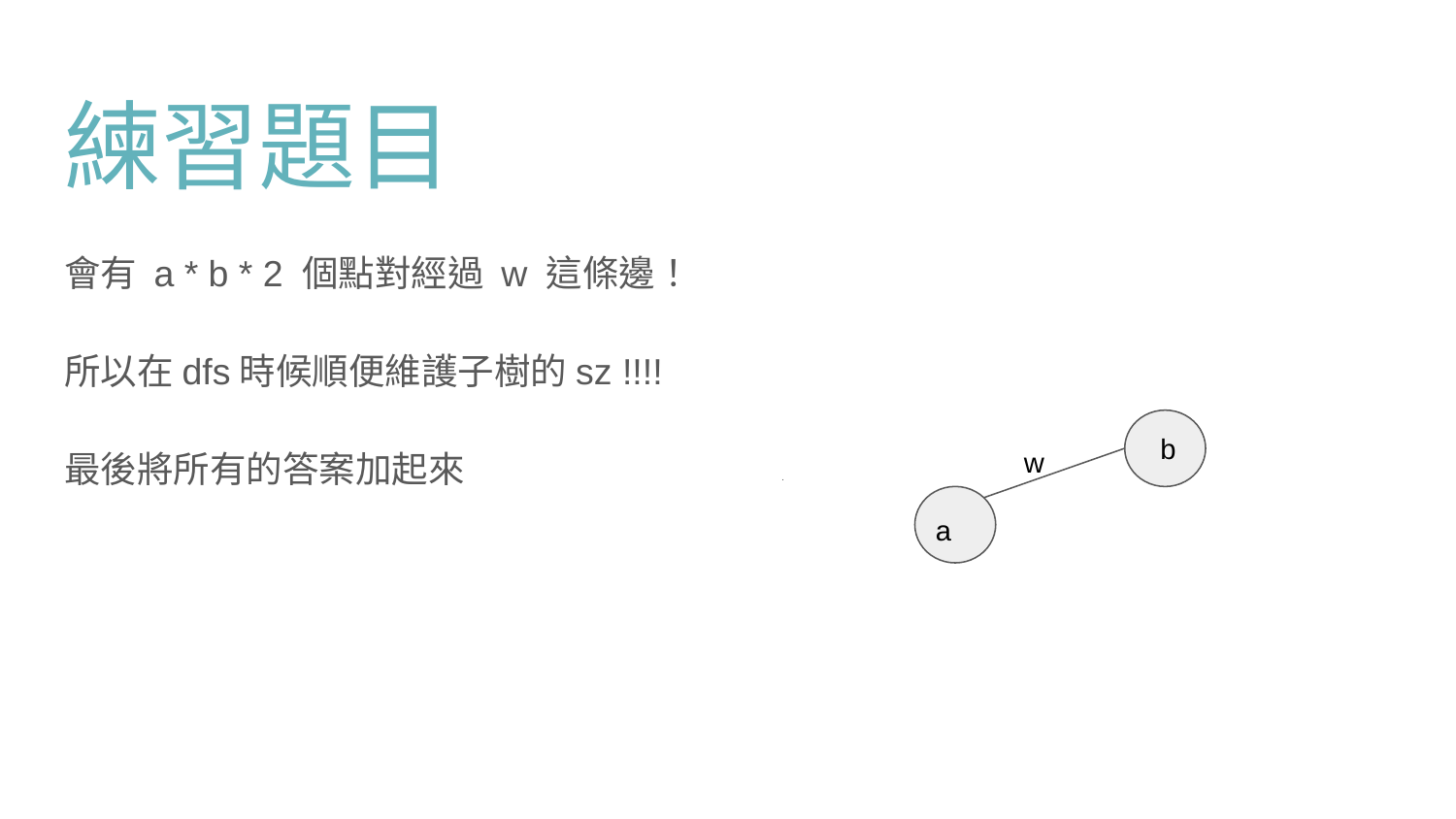

# 練習題目
會有 a * b * 2 個點對經過 w 這條邊！
所以在dfs時候順便維護子樹的sz !!!!
最後將所有的答案加起來

b
w

a